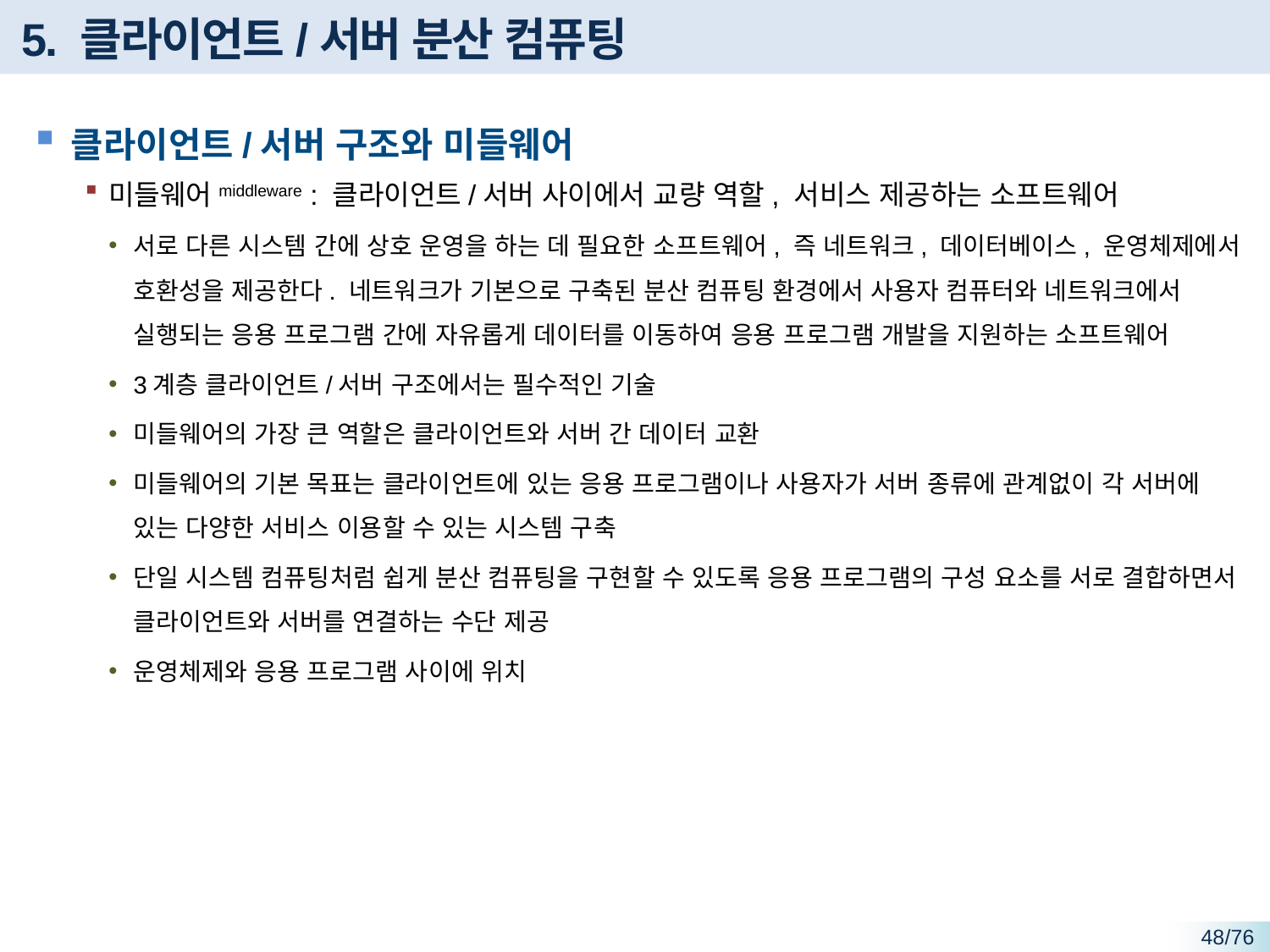

# 5. 클라이언트/서버 분산 컴퓨팅
클라이언트/서버 구조와 미들웨어
미들웨어middleware : 클라이언트/서버 사이에서 교량 역할, 서비스 제공하는 소프트웨어
서로 다른 시스템 간에 상호 운영을 하는 데 필요한 소프트웨어, 즉 네트워크, 데이터베이스, 운영체제에서 호환성을 제공한다. 네트워크가 기본으로 구축된 분산 컴퓨팅 환경에서 사용자 컴퓨터와 네트워크에서 실행되는 응용 프로그램 간에 자유롭게 데이터를 이동하여 응용 프로그램 개발을 지원하는 소프트웨어
3계층 클라이언트/서버 구조에서는 필수적인 기술
미들웨어의 가장 큰 역할은 클라이언트와 서버 간 데이터 교환
미들웨어의 기본 목표는 클라이언트에 있는 응용 프로그램이나 사용자가 서버 종류에 관계없이 각 서버에 있는 다양한 서비스 이용할 수 있는 시스템 구축
단일 시스템 컴퓨팅처럼 쉽게 분산 컴퓨팅을 구현할 수 있도록 응용 프로그램의 구성 요소를 서로 결합하면서 클라이언트와 서버를 연결하는 수단 제공
운영체제와 응용 프로그램 사이에 위치